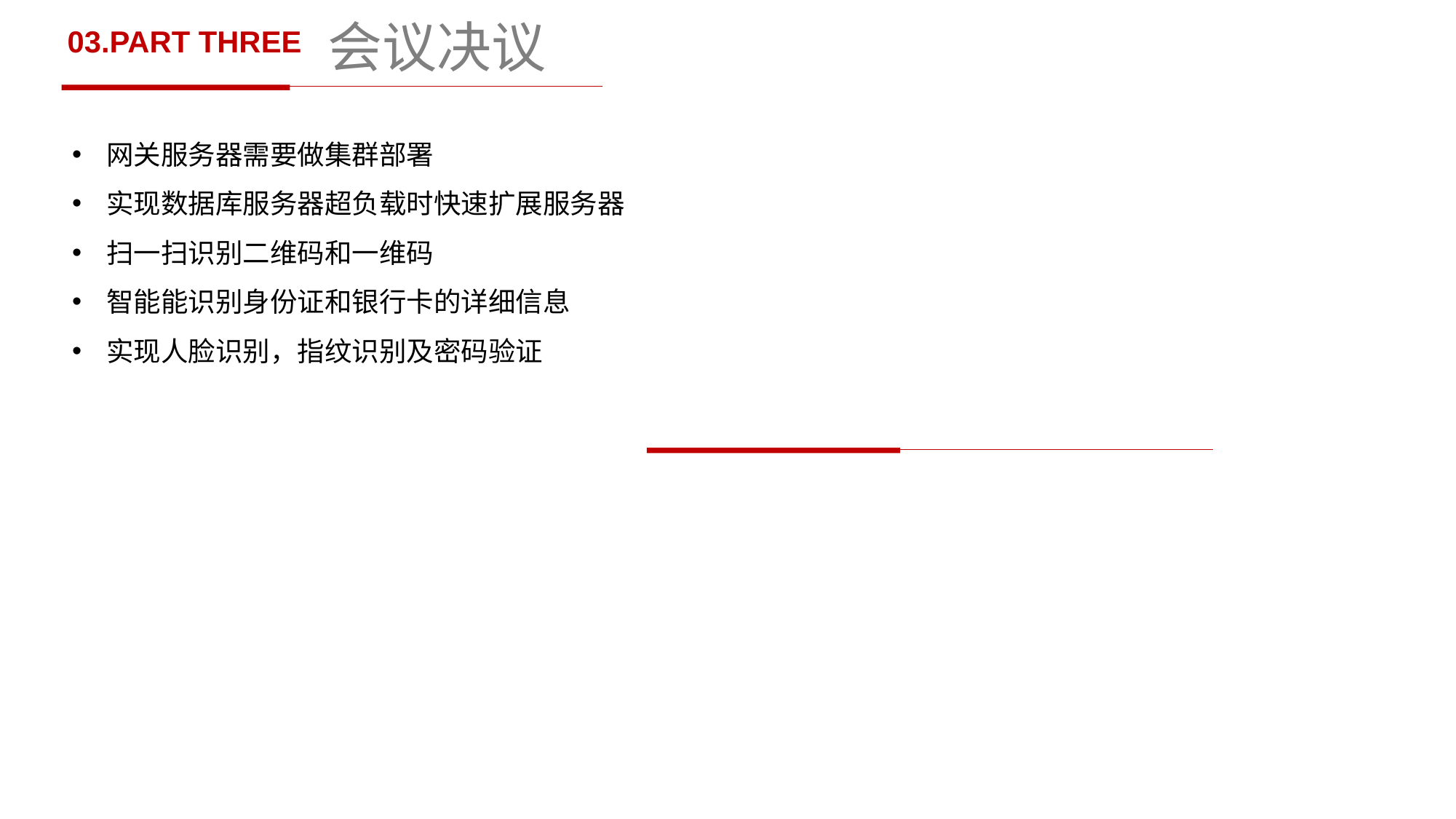

# 会议决议
03.PART THREE

网关服务器需要做集群部署
实现数据库服务器超负载时快速扩展服务器
扫一扫识别二维码和一维码
智能能识别身份证和银行卡的详细信息
实现人脸识别，指纹识别及密码验证